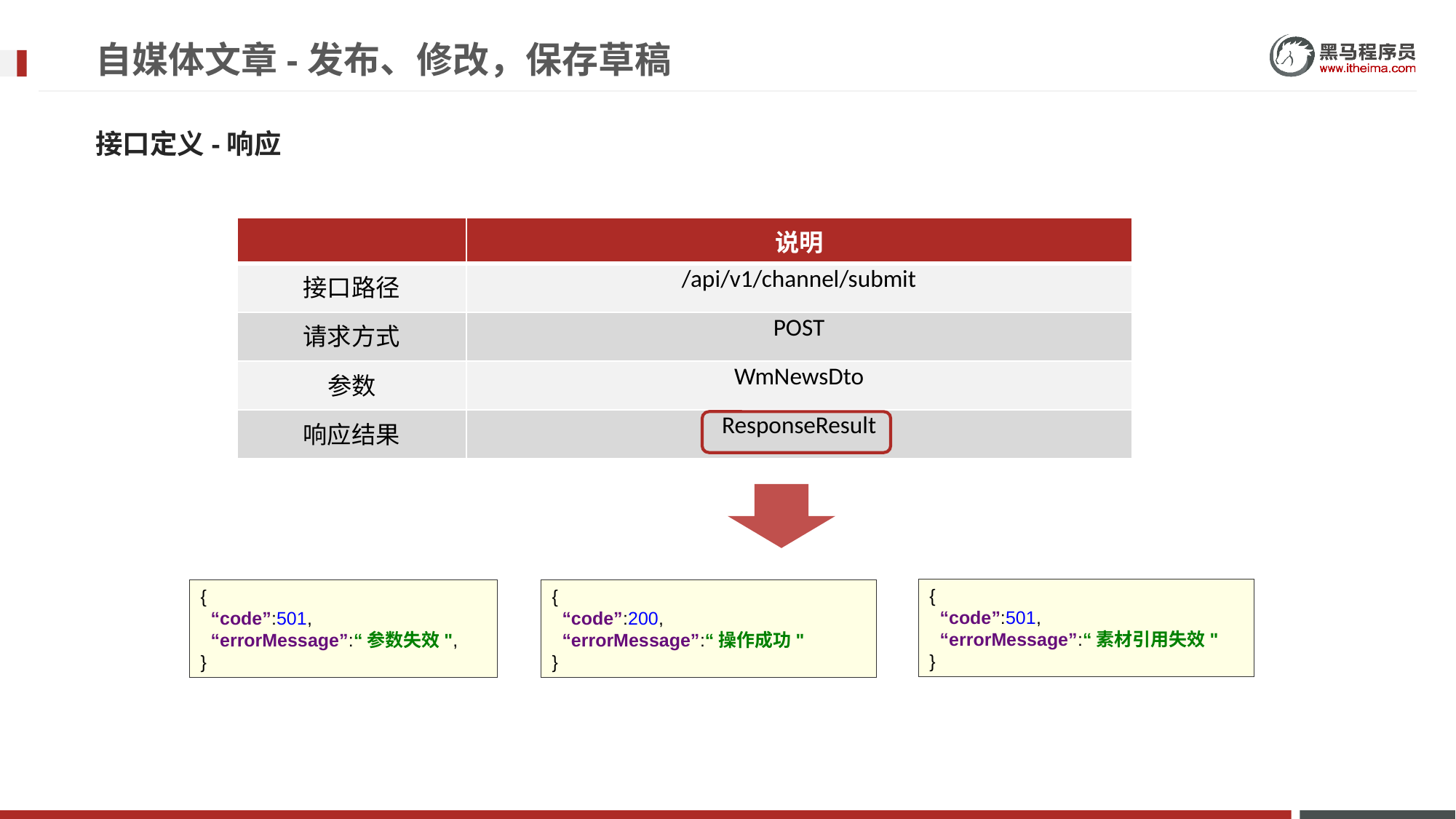

# 自媒体文章-发布、修改，保存草稿
接口定义-响应
|  | 说明 |
| --- | --- |
| 接口路径 | /api/v1/channel/submit |
| 请求方式 | POST |
| 参数 | WmNewsDto |
| 响应结果 | ResponseResult |

{
  “code”:501,
  “errorMessage”:“素材引用失效"
}
{
  “code”:501,
  “errorMessage”:“参数失效",
}
{
  “code”:200,
  “errorMessage”:“操作成功"
}